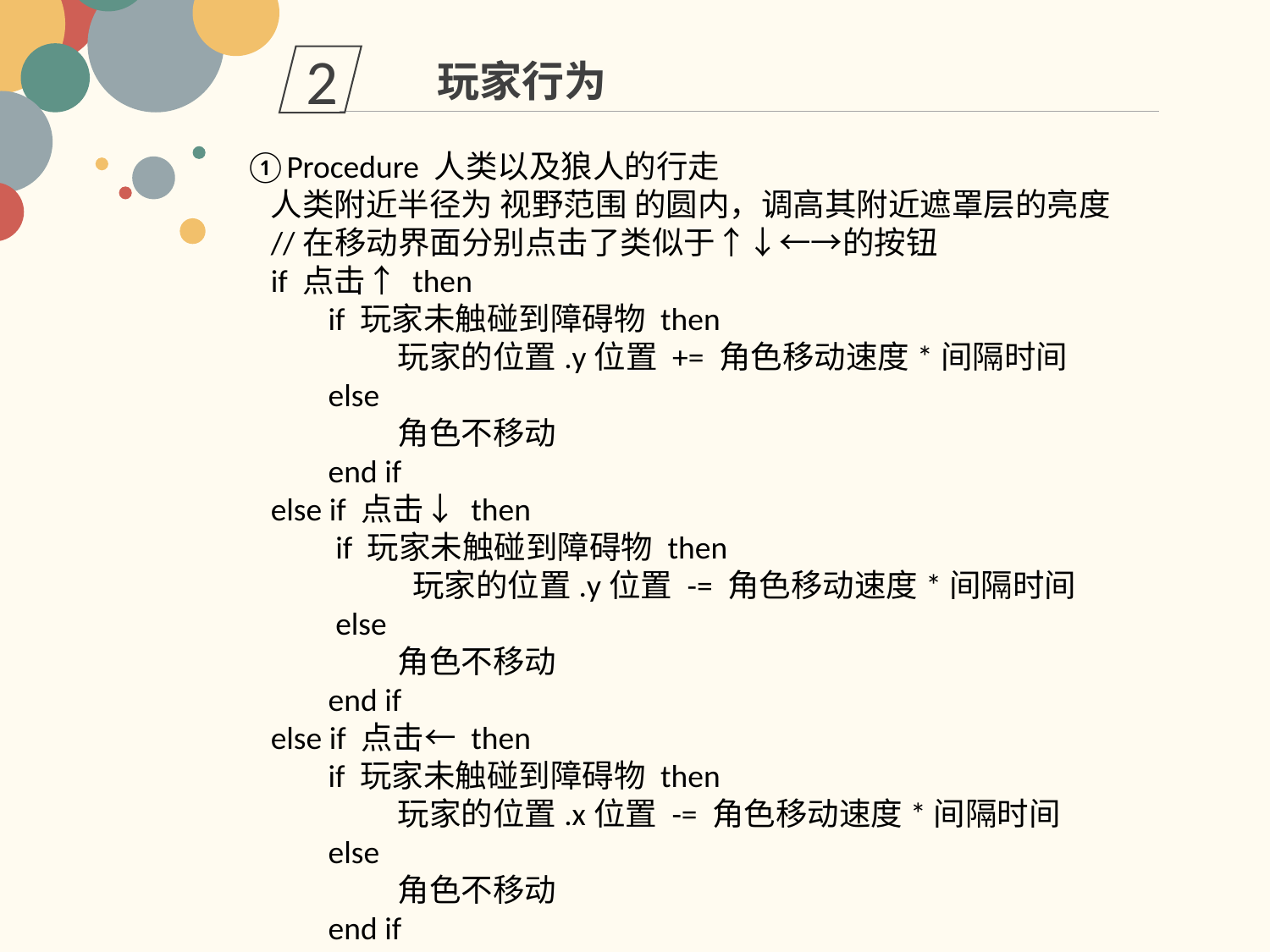

2
玩家行为
              ①Procedure 人类以及狼人的行走
	人类附近半径为 视野范围 的圆内，调高其附近遮罩层的亮度
	//在移动界面分别点击了类似于↑↓←→的按钮
	if 点击↑ then
	        if 玩家未触碰到障碍物 then
		玩家的位置.y位置 += 角色移动速度*间隔时间
	        else
		角色不移动
	        end if
	else if 点击↓ then
	         if 玩家未触碰到障碍物 then
		 玩家的位置.y位置 -= 角色移动速度*间隔时间
	         else
		角色不移动
	        end if
	else if 点击← then
	        if 玩家未触碰到障碍物 then
		玩家的位置.x位置 -= 角色移动速度*间隔时间
	        else
		角色不移动
	        end if